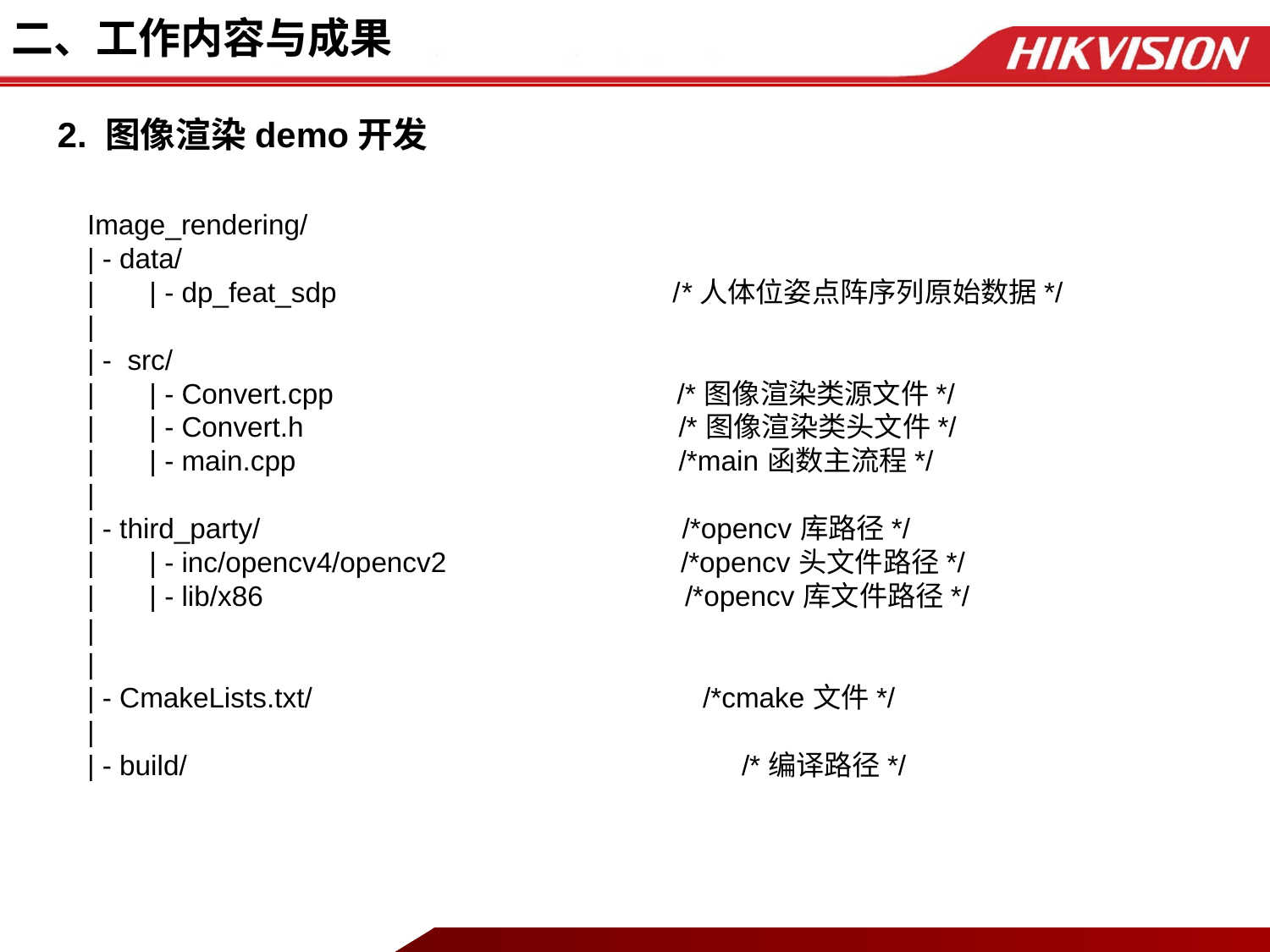

# 二、工作内容与成果
2. 图像渲染demo开发
Image_rendering/
| - data/
|       | - dp_feat_sdp                                           /*人体位姿点阵序列原始数据*/
|
| -  src/
|       | - Convert.cpp                                            /*图像渲染类源文件*/
|       | - Convert.h                                                /*图像渲染类头文件*/
|       | - main.cpp                                                 /*main函数主流程*/
|
| - third_party/                                                      /*opencv库路径*/
|       | - inc/opencv4/opencv2                              /*opencv头文件路径*/
|       | - lib/x86                                                      /*opencv库文件路径*/
|
|
| - CmakeLists.txt/                                                  /*cmake文件*/
|
| - build/			                                   /*编译路径*/